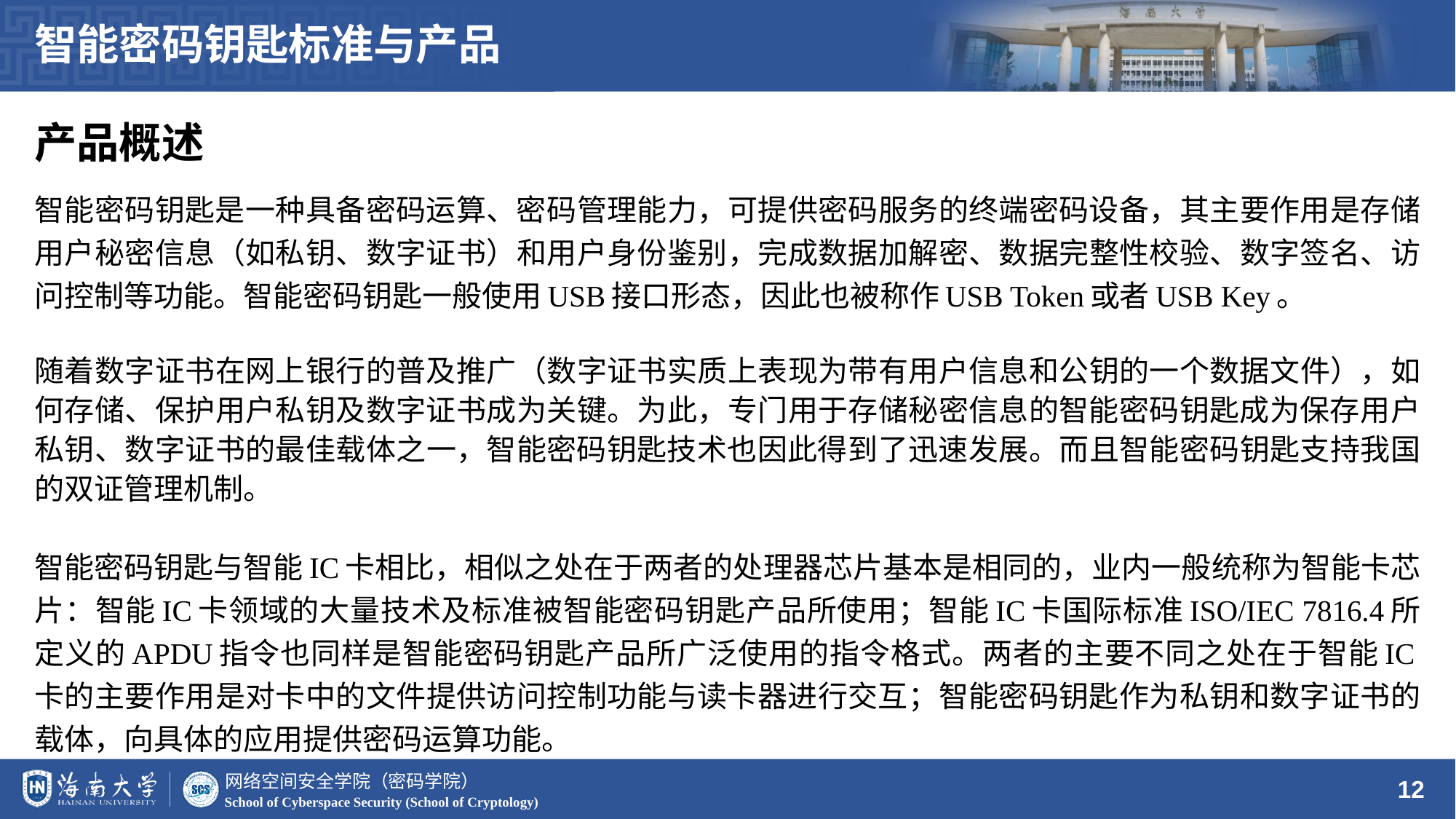

智能密码钥匙标准与产品

产品概述
智能密码钥匙是一种具备密码运算、密码管理能力，可提供密码服务的终端密码设备，其主要作用是存储用户秘密信息（如私钥、数字证书）和用户身份鉴别，完成数据加解密、数据完整性校验、数字签名、访问控制等功能。智能密码钥匙一般使用USB接口形态，因此也被称作USB Token或者USB Key。

随着数字证书在网上银行的普及推广（数字证书实质上表现为带有用户信息和公钥的一个数据文件），如何存储、保护用户私钥及数字证书成为关键。为此，专门用于存储秘密信息的智能密码钥匙成为保存用户私钥、数字证书的最佳载体之一，智能密码钥匙技术也因此得到了迅速发展。而且智能密码钥匙支持我国的双证管理机制。

智能密码钥匙与智能IC卡相比，相似之处在于两者的处理器芯片基本是相同的，业内一般统称为智能卡芯片：智能IC卡领域的大量技术及标准被智能密码钥匙产品所使用；智能IC卡国际标准ISO/IEC 7816.4所定义的APDU指令也同样是智能密码钥匙产品所广泛使用的指令格式。两者的主要不同之处在于智能IC卡的主要作用是对卡中的文件提供访问控制功能与读卡器进行交互；智能密码钥匙作为私钥和数字证书的载体，向具体的应用提供密码运算功能。
12